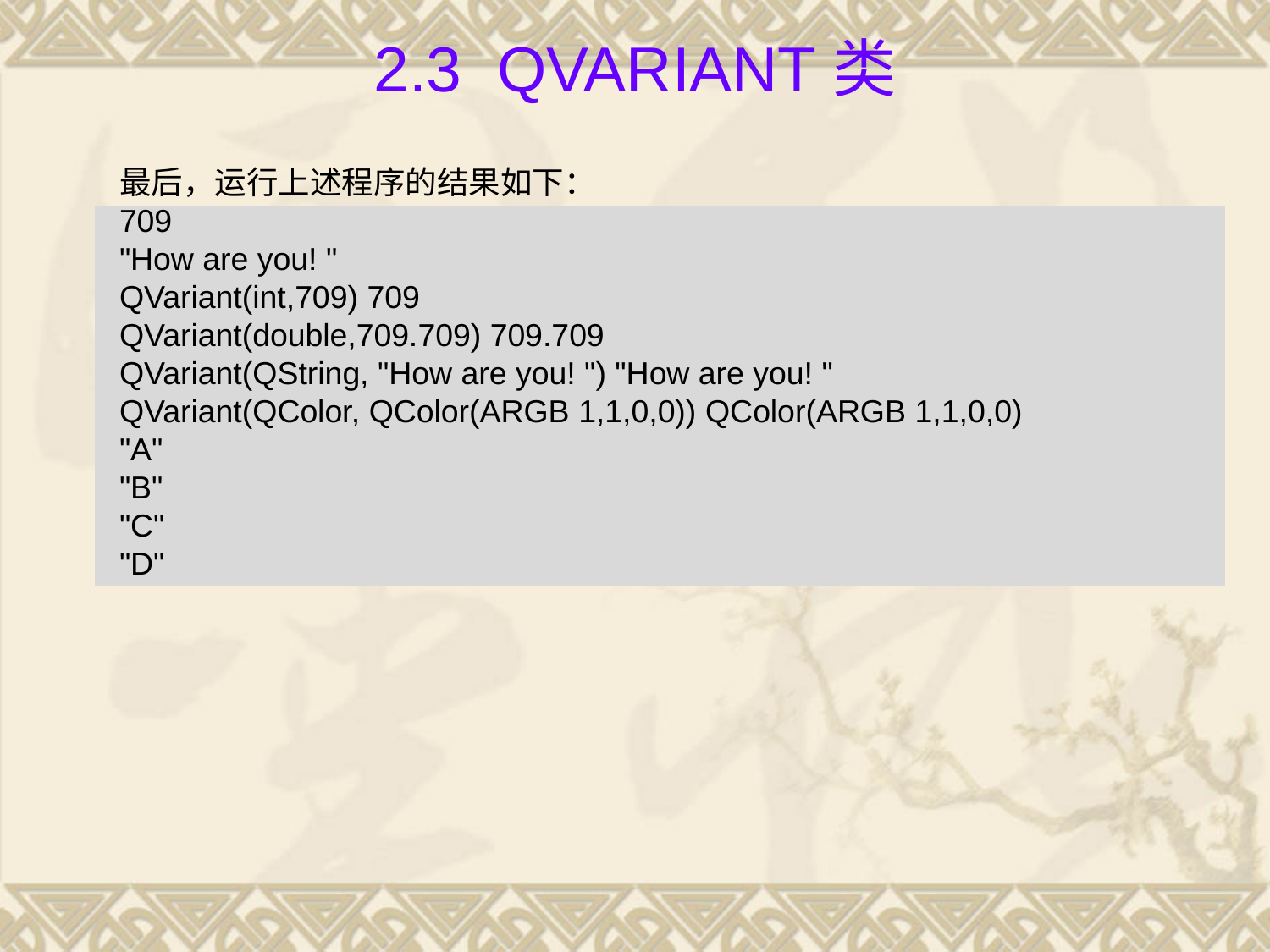

# 2.3  QVariant类
最后，运行上述程序的结果如下：
709
"How are you! "
QVariant(int,709) 709
QVariant(double,709.709) 709.709
QVariant(QString, "How are you! ") "How are you! "
QVariant(QColor, QColor(ARGB 1,1,0,0)) QColor(ARGB 1,1,0,0)
"A"
"B"
"C"
"D"